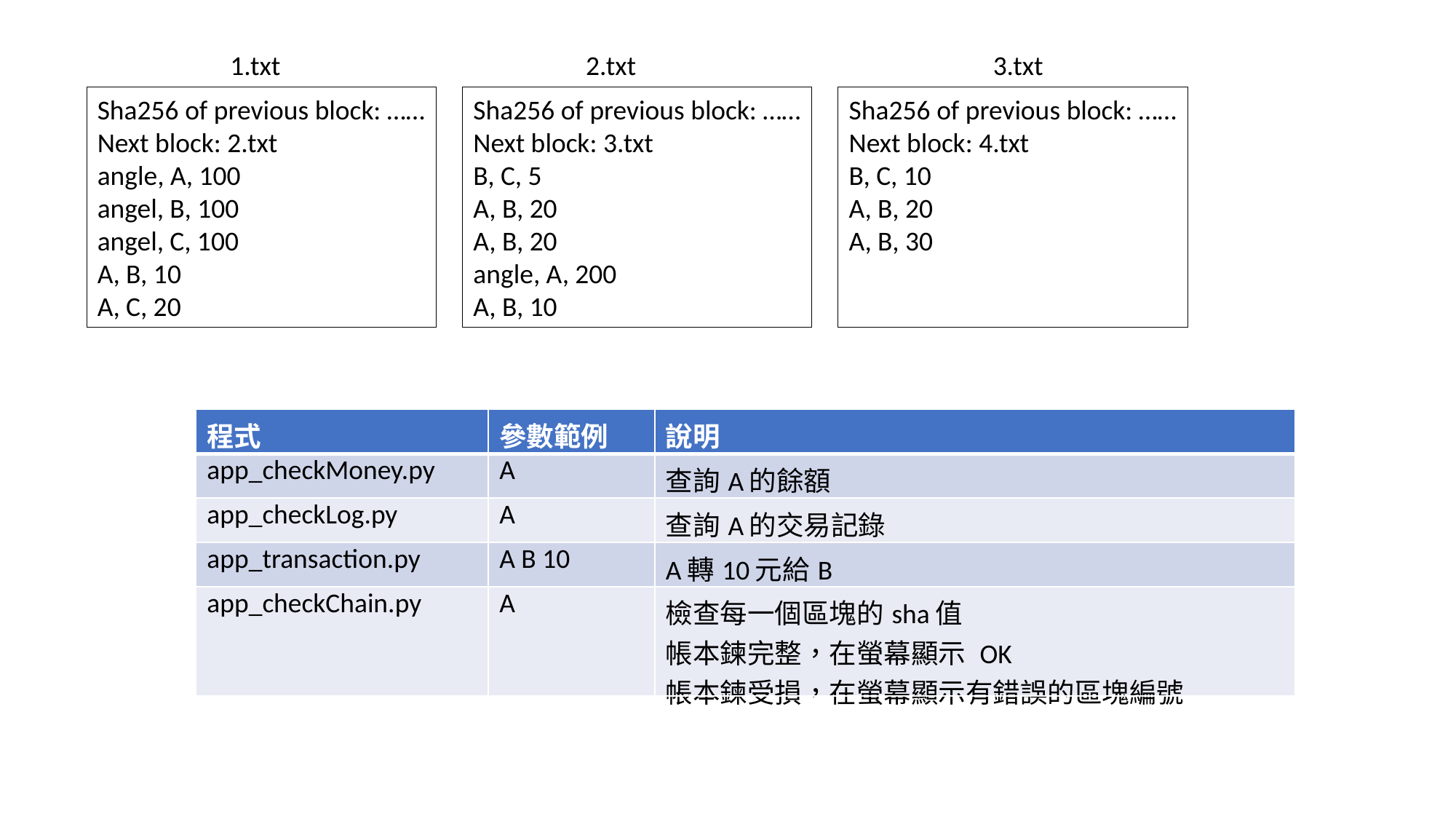

1.txt
2.txt
3.txt
Sha256 of previous block: ……
Next block: 3.txt
B, C, 5
A, B, 20
A, B, 20
angle, A, 200
A, B, 10
Sha256 of previous block: ……
Next block: 4.txt
B, C, 10
A, B, 20
A, B, 30

Sha256 of previous block: ……
Next block: 2.txt
angle, A, 100
angel, B, 100
angel, C, 100
A, B, 10
A, C, 20
| 程式 | 參數範例 | 說明 |
| --- | --- | --- |
| app\_checkMoney.py | A | 查詢A的餘額 |
| app\_checkLog.py | A | 查詢A的交易記錄 |
| app\_transaction.py | A B 10 | A轉10元給B |
| app\_checkChain.py | A | 檢查每一個區塊的sha值 帳本鍊完整，在螢幕顯示 OK 帳本鍊受損，在螢幕顯示有錯誤的區塊編號 |